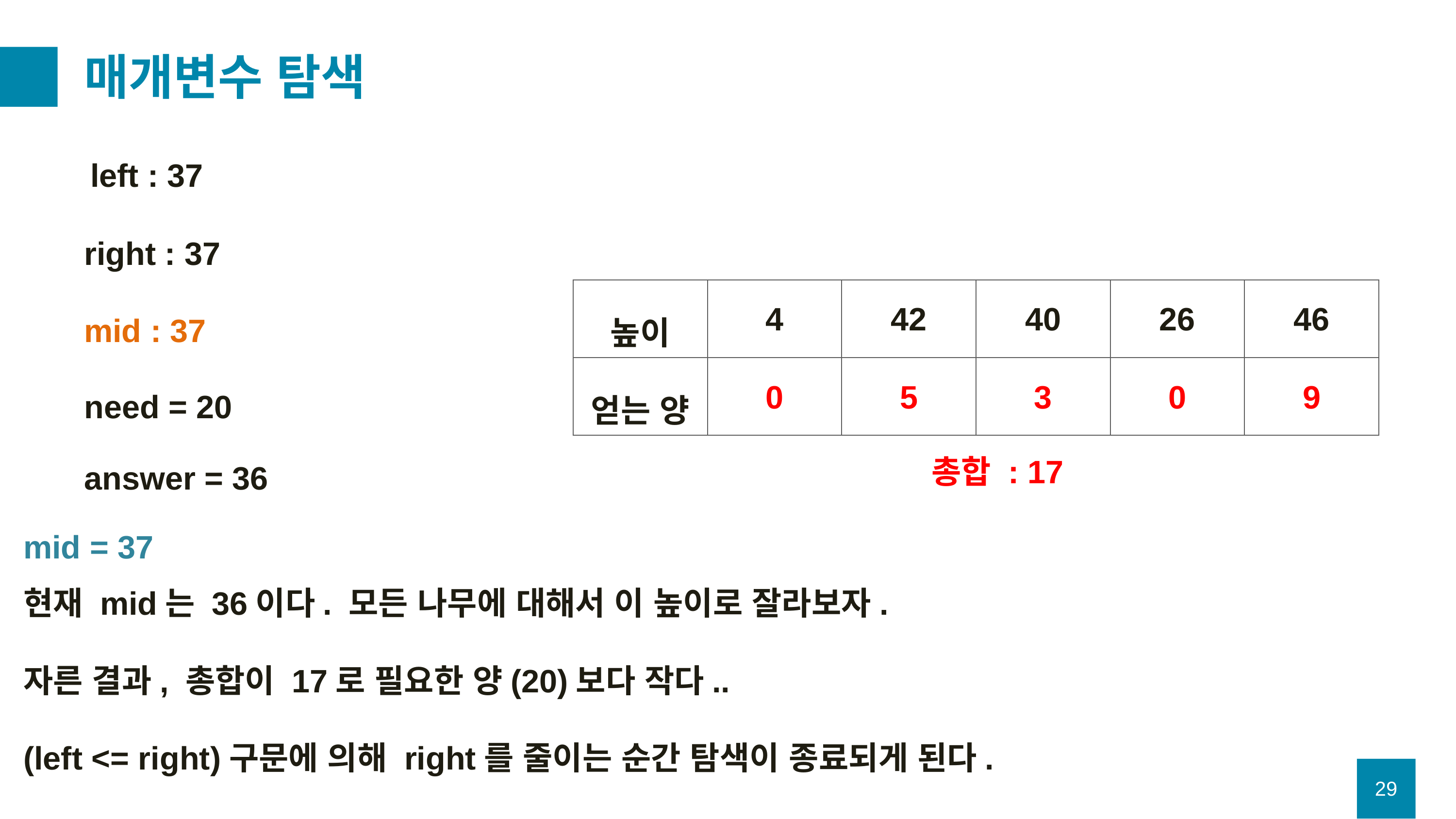

# 매개변수 탐색
left : 37
right : 37
| 높이 | 4 | 42 | 40 | 26 | 46 |
| --- | --- | --- | --- | --- | --- |
| 얻는 양 | 0 | 5 | 3 | 0 | 9 |
mid : 37
need = 20
총합 : 17
answer = 36
mid = 37
현재 mid는 36이다. 모든 나무에 대해서 이 높이로 잘라보자.

자른 결과, 총합이 17로 필요한 양(20)보다 작다..

(left <= right)구문에 의해 right를 줄이는 순간 탐색이 종료되게 된다.
29